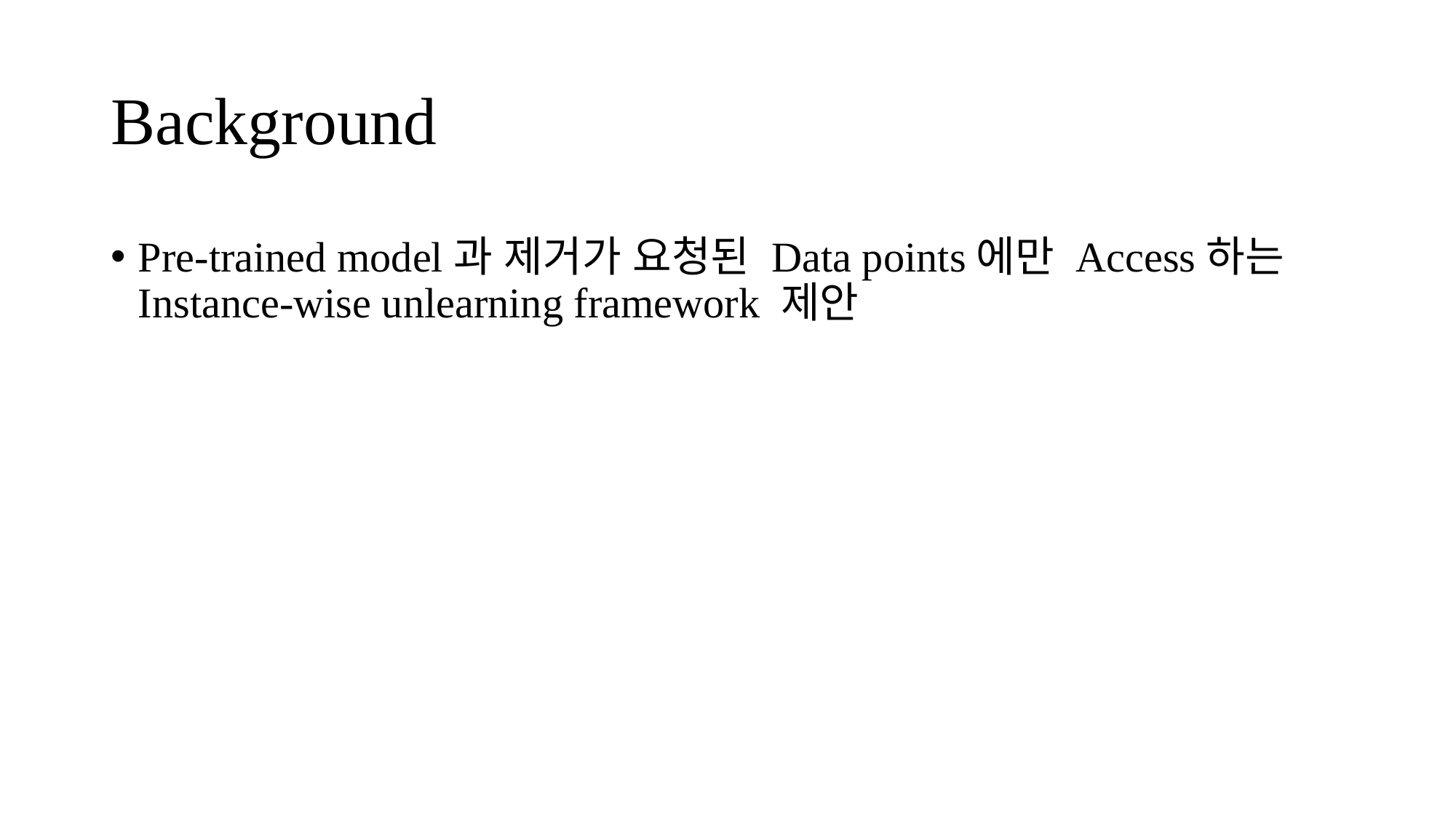

# Background

Pre-trained model과 제거가 요청된 Data points에만 Access하는 Instance-wise unlearning framework 제안